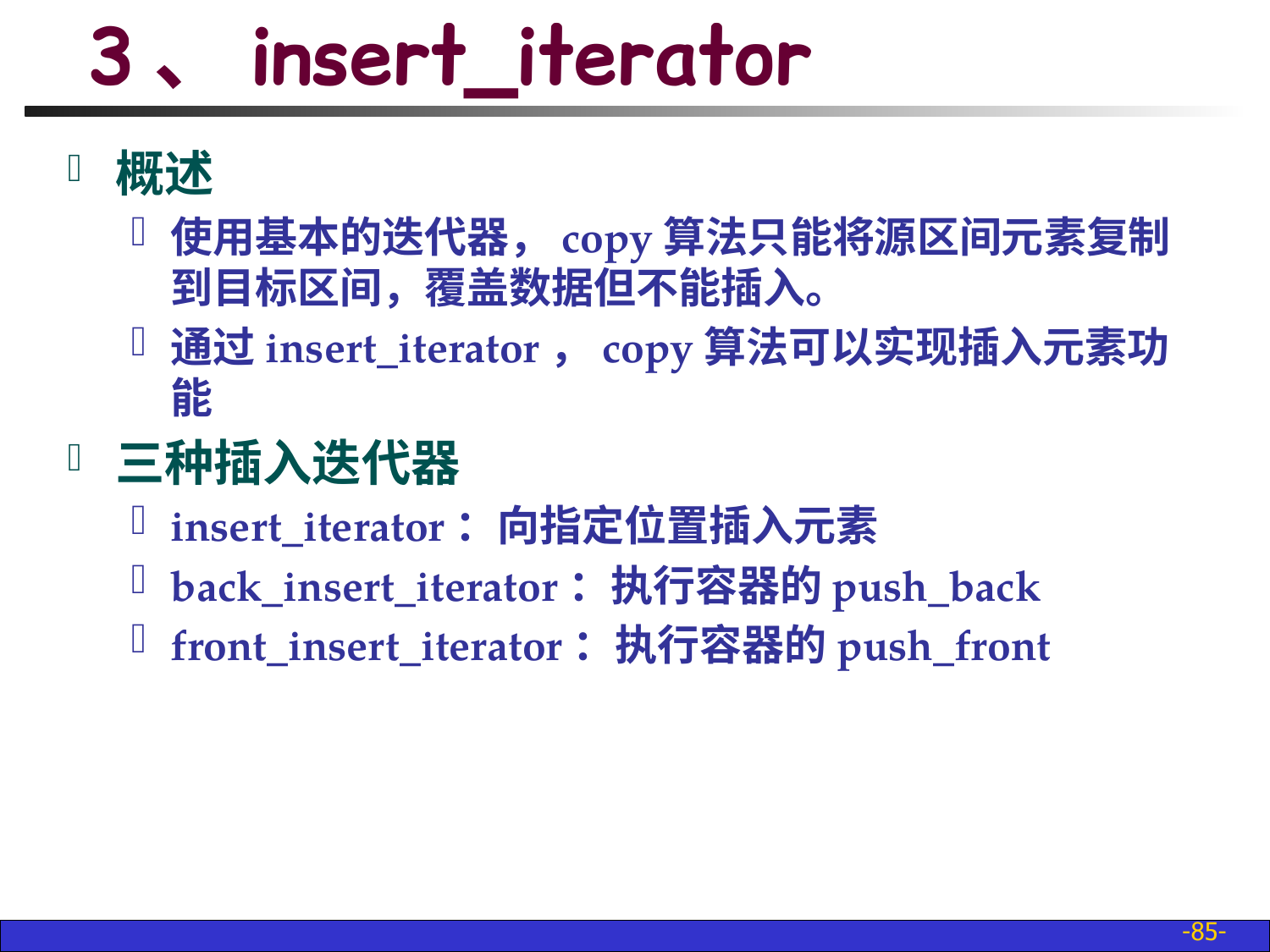

# 3、insert_iterator
概述
使用基本的迭代器，copy算法只能将源区间元素复制到目标区间，覆盖数据但不能插入。
通过insert_iterator，copy算法可以实现插入元素功能
三种插入迭代器
insert_iterator：向指定位置插入元素
back_insert_iterator：执行容器的push_back
front_insert_iterator：执行容器的push_front
-85-